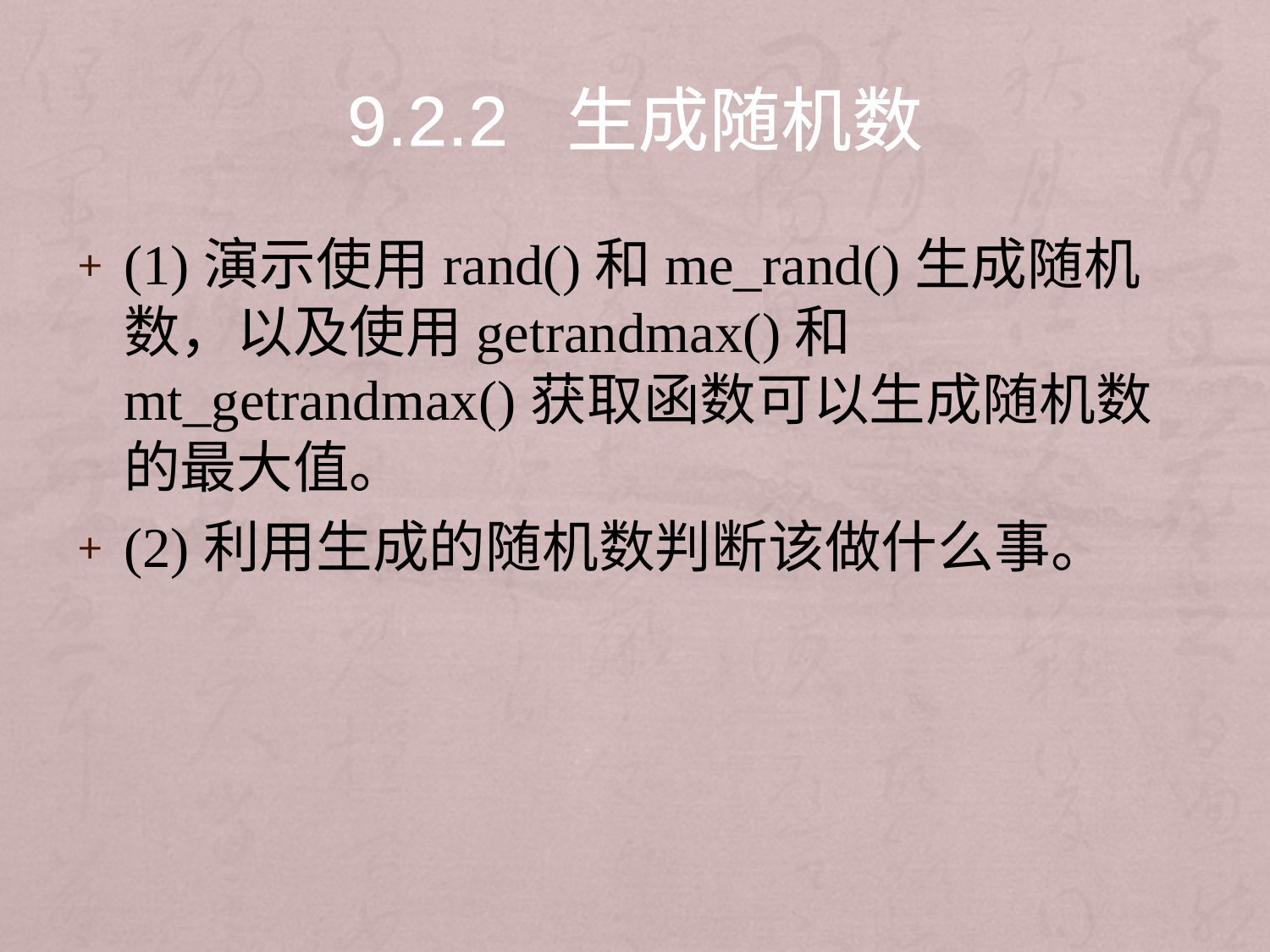

# 9.2.2  生成随机数
(1)演示使用rand()和me_rand()生成随机数，以及使用getrandmax()和mt_getrandmax()获取函数可以生成随机数的最大值。
(2)利用生成的随机数判断该做什么事。